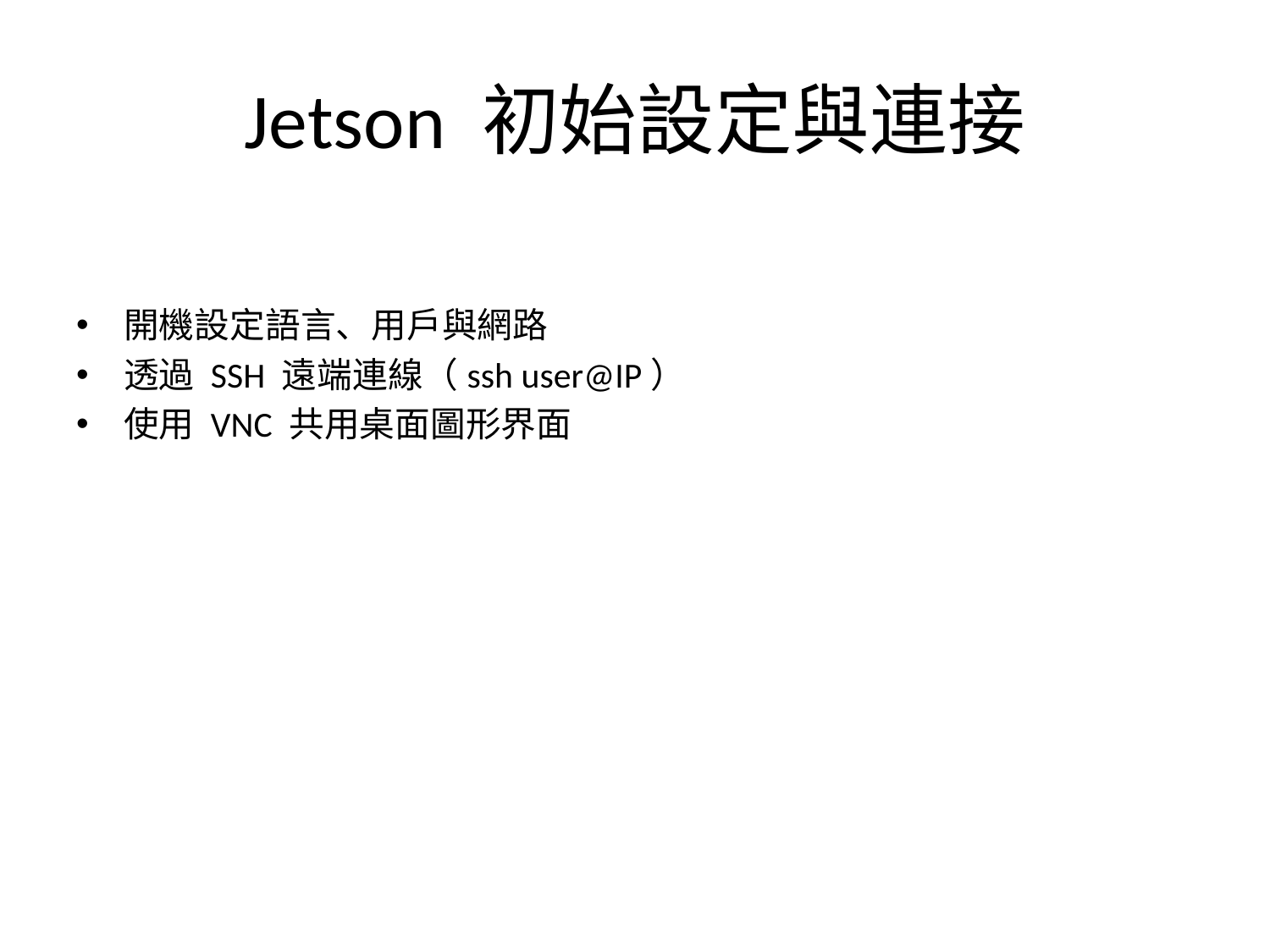

# Jetson 初始設定與連接

開機設定語言、用戶與網路
透過 SSH 遠端連線（ssh user@IP）
使用 VNC 共用桌面圖形界面